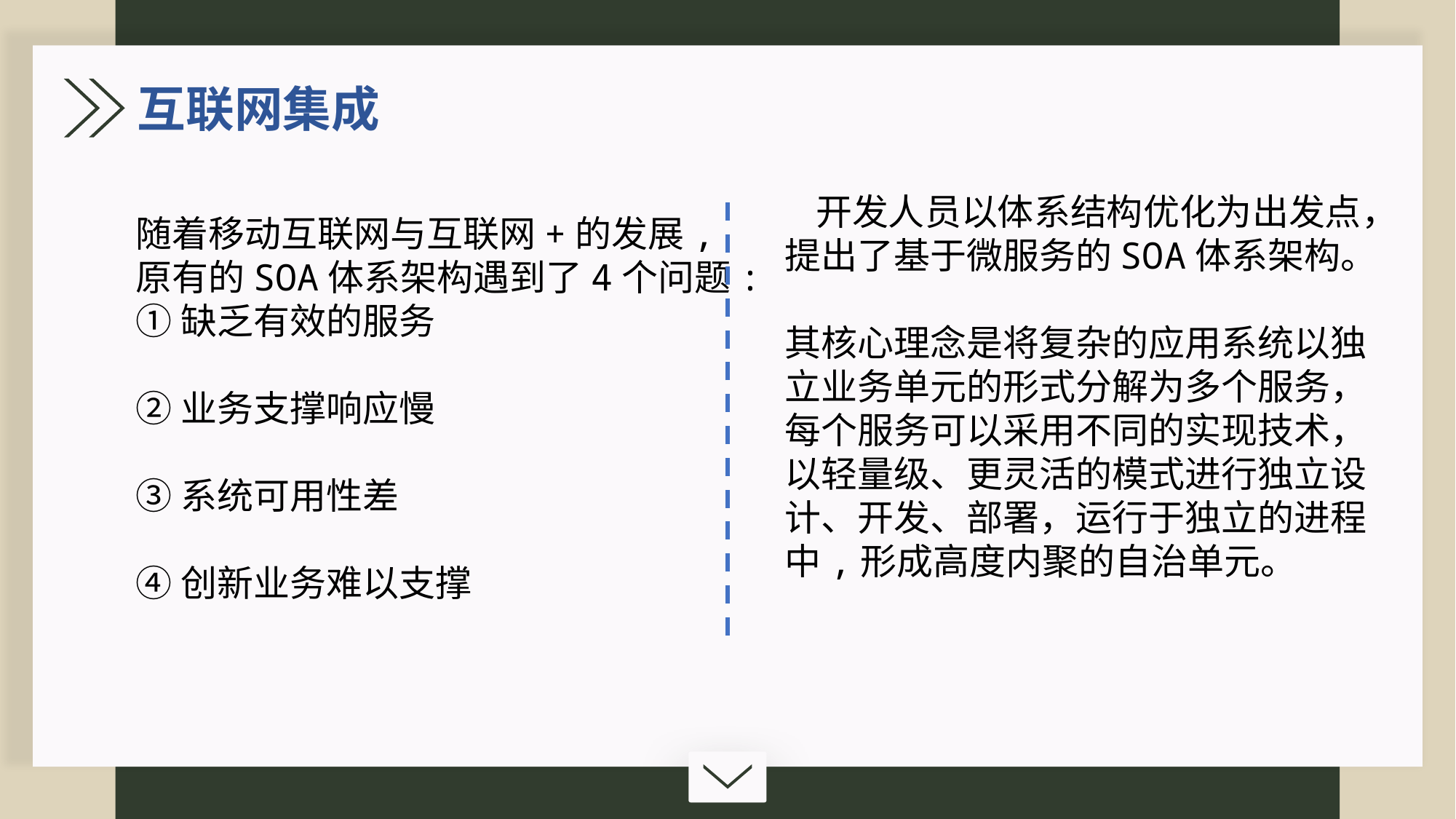

互联网集成

    开发人员以体系结构优化为出发点，提出了基于微服务的SOA体系架构。

其核心理念是将复杂的应用系统以独立业务单元的形式分解为多个服务，每个服务可以采用不同的实现技术，以轻量级、更灵活的模式进行独立设计、开发、部署，运行于独立的进程中,形成高度内聚的自治单元。
随着移动互联网与互联网+的发展,
原有的SOA体系架构遇到了4个问题:
①缺乏有效的服务

②业务支撑响应慢

③系统可用性差

④创新业务难以支撑